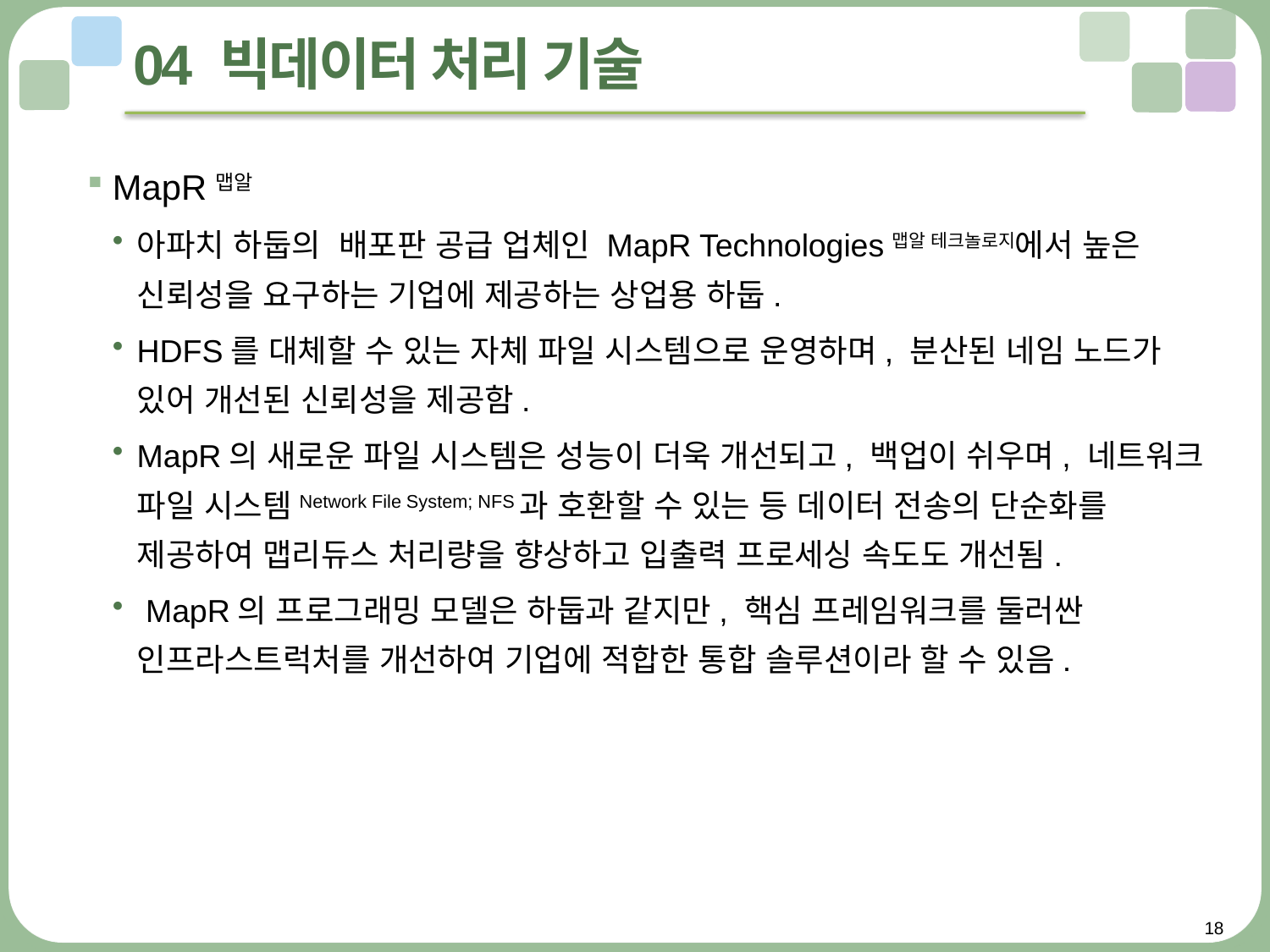

# 04 빅데이터 처리 기술
MapR맵알
아파치 하둡의  배포판 공급 업체인 MapR Technologies맵알 테크놀로지에서 높은 신뢰성을 요구하는 기업에 제공하는 상업용 하둡.
HDFS를 대체할 수 있는 자체 파일 시스템으로 운영하며, 분산된 네임 노드가 있어 개선된 신뢰성을 제공함.
MapR의 새로운 파일 시스템은 성능이 더욱 개선되고, 백업이 쉬우며, 네트워크 파일 시스템Network File System; NFS과 호환할 수 있는 등 데이터 전송의 단순화를 제공하여 맵리듀스 처리량을 향상하고 입출력 프로세싱 속도도 개선됨.
 MapR의 프로그래밍 모델은 하둡과 같지만, 핵심 프레임워크를 둘러싼 인프라스트럭처를 개선하여 기업에 적합한 통합 솔루션이라 할 수 있음.